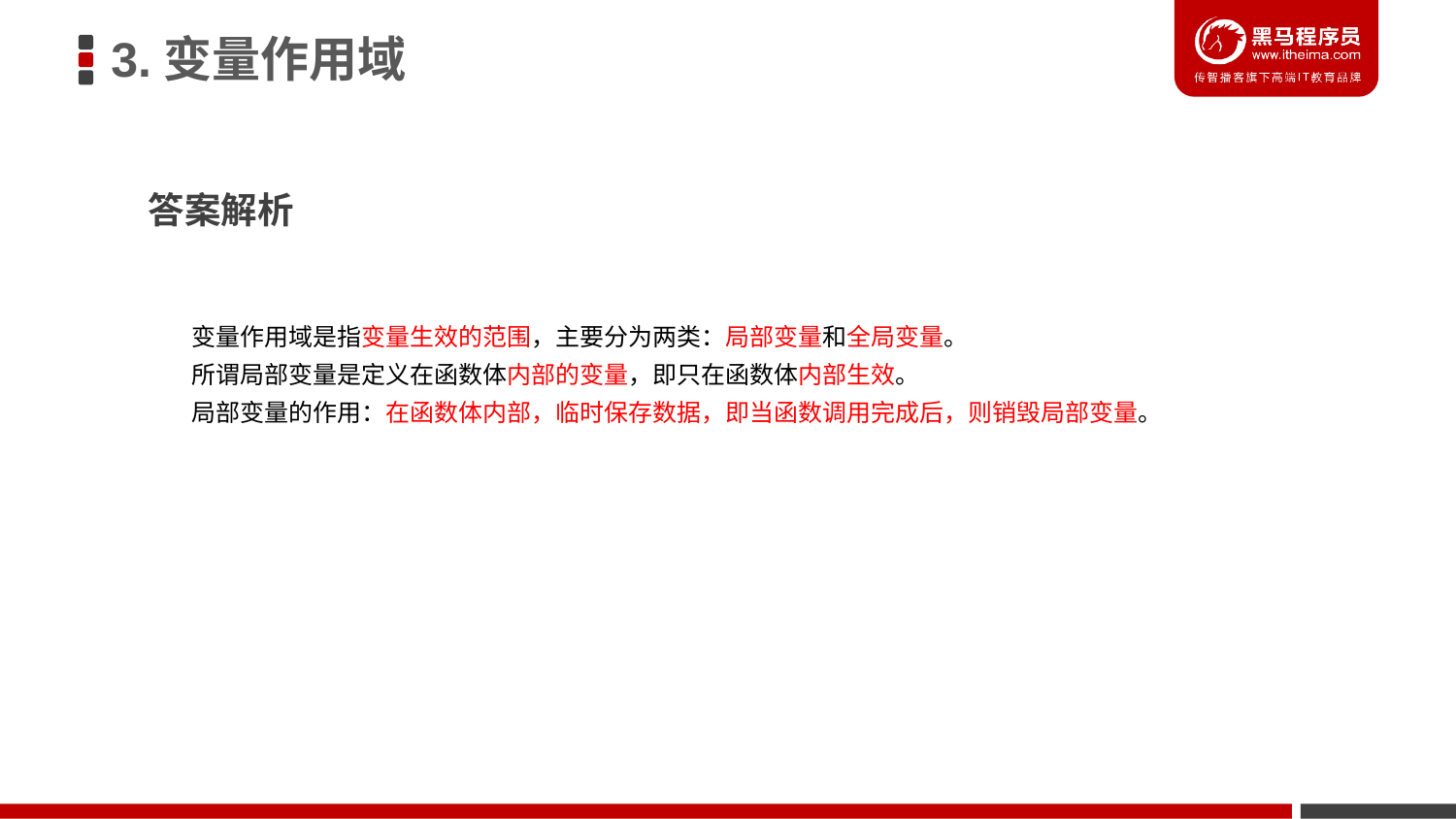

3.变量作用域
答案解析
变量作用域是指变量生效的范围，主要分为两类：局部变量和全局变量。
所谓局部变量是定义在函数体内部的变量，即只在函数体内部生效。
局部变量的作用：在函数体内部，临时保存数据，即当函数调用完成后，则销毁局部变量。